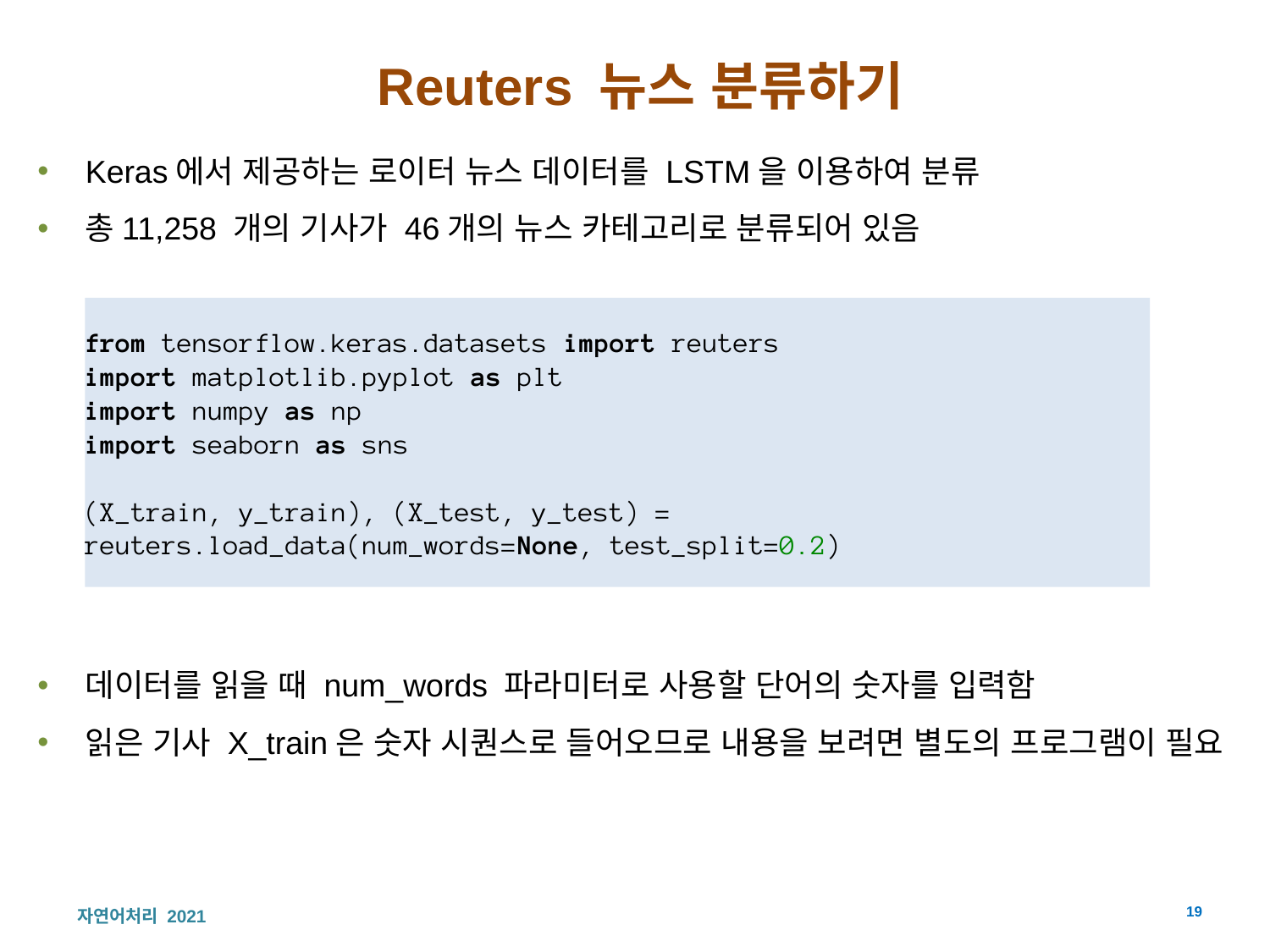

# Reuters 뉴스 분류하기
Keras에서 제공하는 로이터 뉴스 데이터를 LSTM을 이용하여 분류
총11,258 개의 기사가 46개의 뉴스 카테고리로 분류되어 있음

데이터를 읽을 때 num_words 파라미터로 사용할 단어의 숫자를 입력함
읽은 기사 X_train은 숫자 시퀀스로 들어오므로 내용을 보려면 별도의 프로그램이 필요

from tensorflow.keras.datasets import reuters
import matplotlib.pyplot as plt
import numpy as np
import seaborn as sns

(X_train, y_train), (X_test, y_test) = 	reuters.load_data(num_words=None, test_split=0.2)